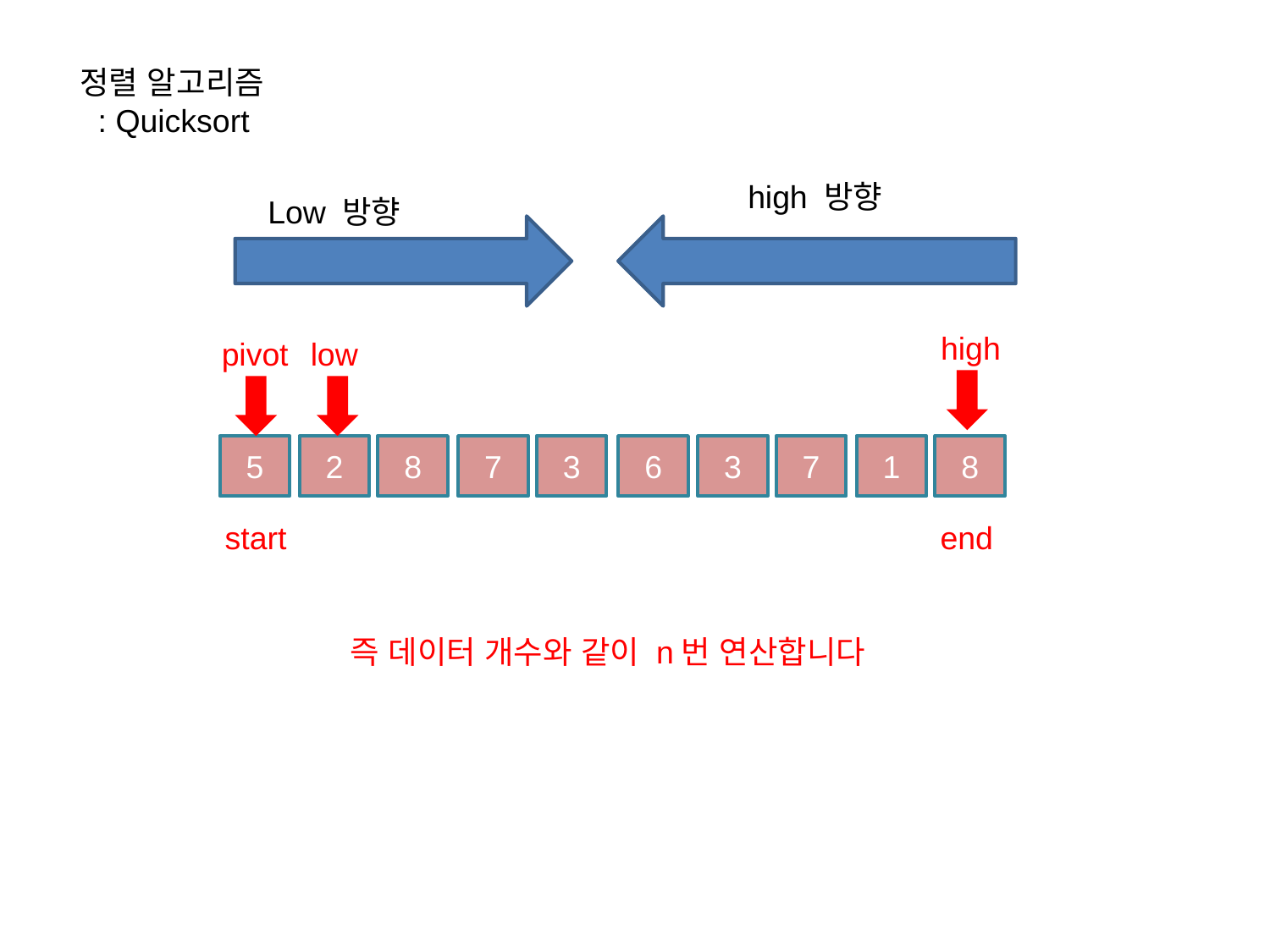

정렬 알고리즘
  : Quicksort
high 방향
Low 방향

high

pivot

low

5
2
8
7
3
6
3
7
1
8
start
end
즉 데이터 개수와 같이 n번 연산합니다